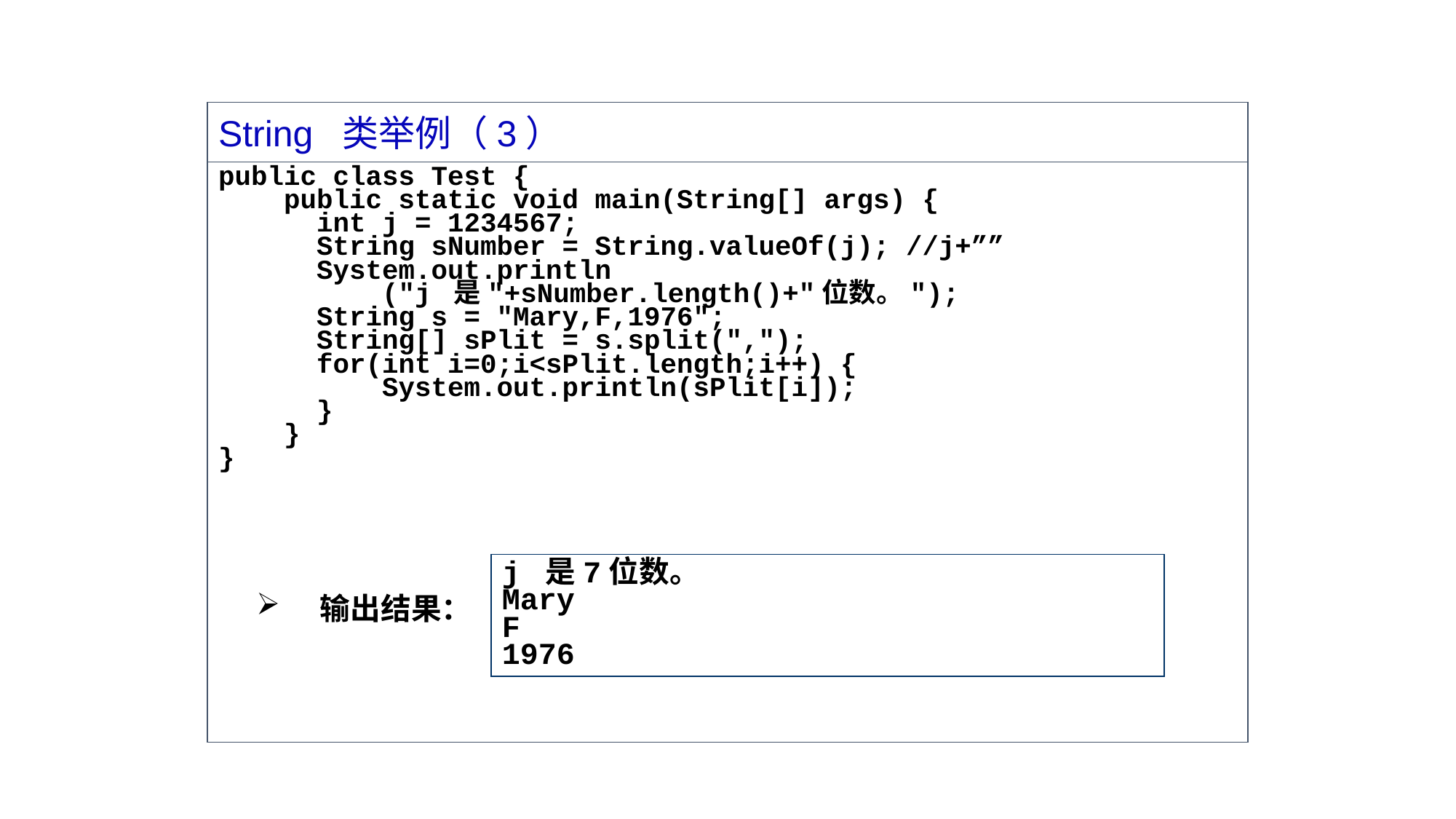

String  类举例（3）
public class Test {
    public static void main(String[] args) {
      int j = 1234567;
      String sNumber = String.valueOf(j); //j+””
      System.out.println
          ("j 是"+sNumber.length()+"位数。");
      String s = "Mary,F,1976";
      String[] sPlit = s.split(",");
      for(int i=0;i<sPlit.length;i++) {
          System.out.println(sPlit[i]);
      }
    }
}
j 是7位数。
Mary
F
1976
输出结果：